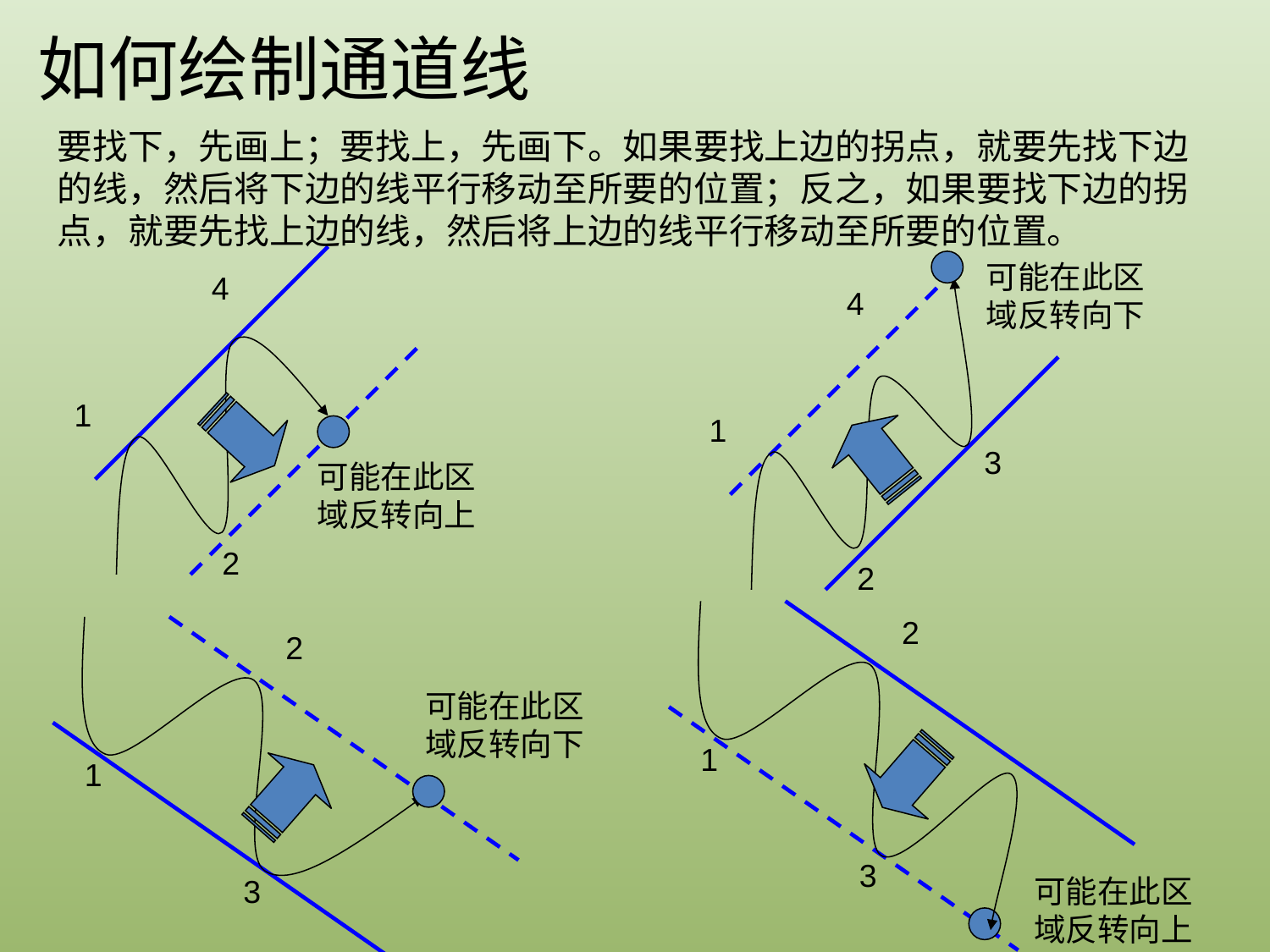

如何绘制通道线
要找下，先画上；要找上，先画下。如果要找上边的拐点，就要先找下边的线，然后将下边的线平行移动至所要的位置；反之，如果要找下边的拐点，就要先找上边的线，然后将上边的线平行移动至所要的位置。

可能在此区域反转向下

4
4

1

1

3
可能在此区域反转向上
2
2

2

2
可能在此区域反转向下

1

1

3
3
可能在此区域反转向上